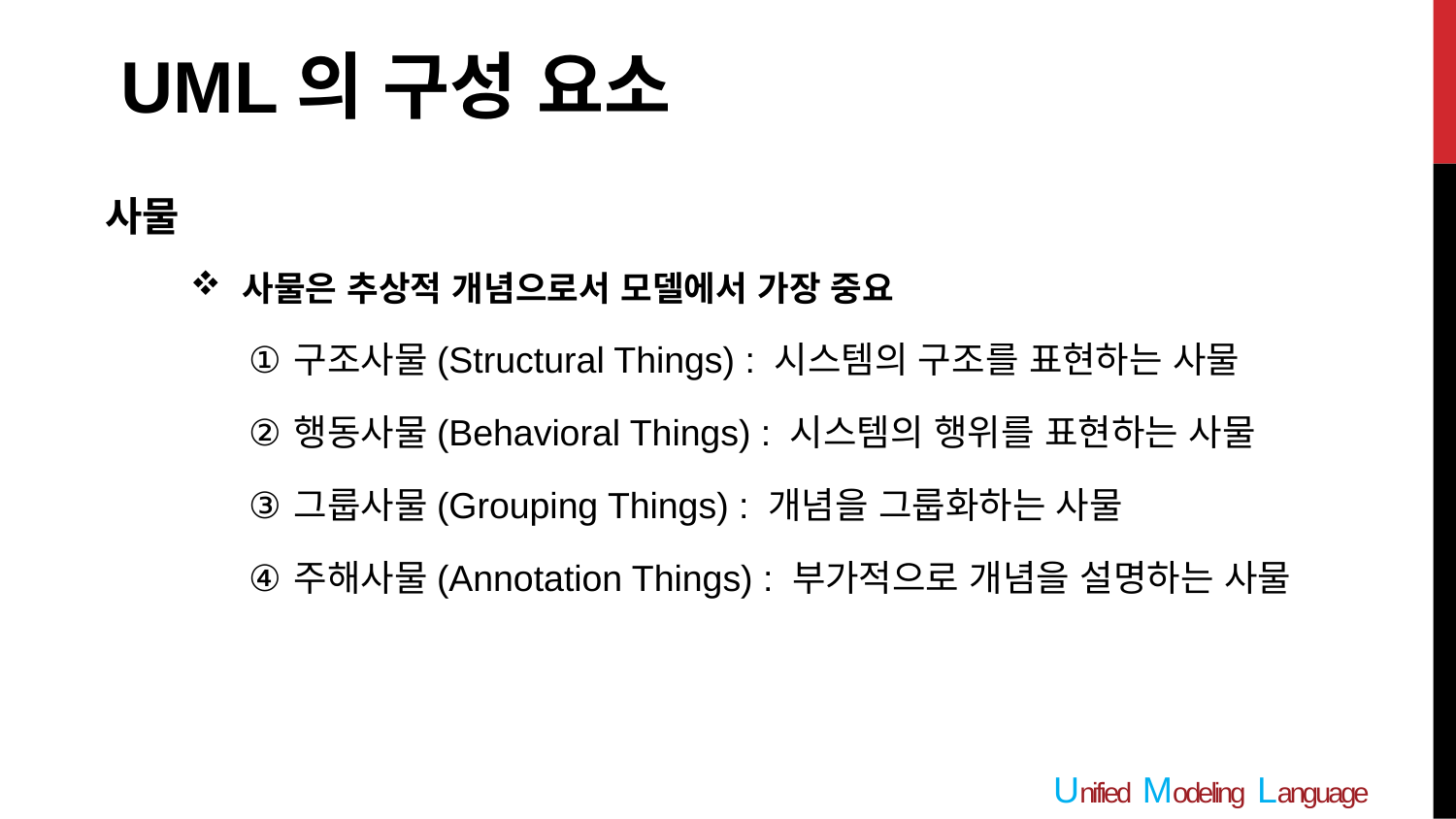

UML의 구성 요소
사물
사물은 추상적 개념으로서 모델에서 가장 중요
구조사물(Structural Things) : 시스템의 구조를 표현하는 사물
행동사물(Behavioral Things) : 시스템의 행위를 표현하는 사물
그룹사물(Grouping Things) : 개념을 그룹화하는 사물
주해사물(Annotation Things) : 부가적으로 개념을 설명하는 사물